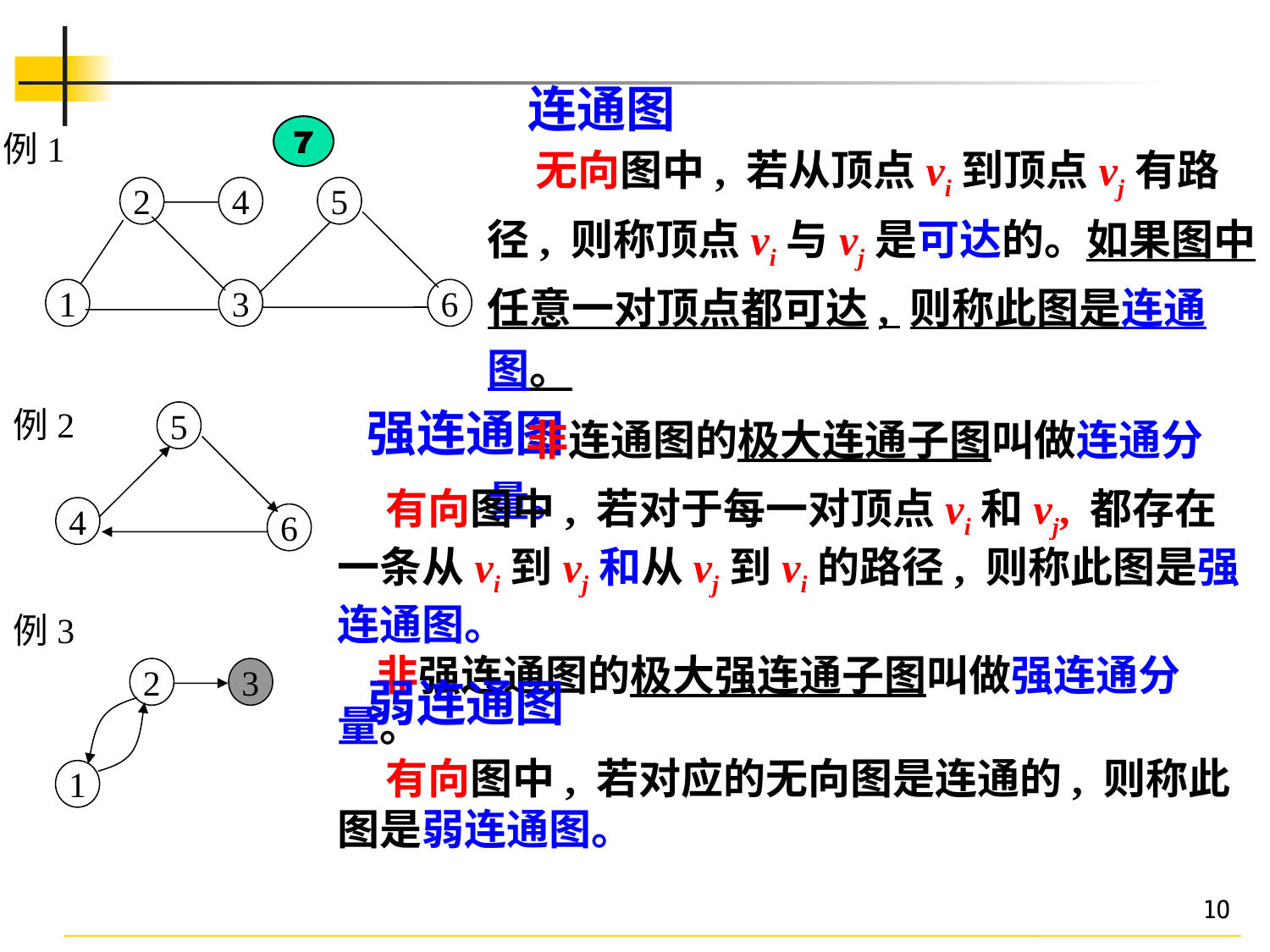

连通图
7
例1
2
4
5

1
3
6

    无向图中, 若从顶点vi到顶点vj有路径, 则称顶点vi与vj是可达的。如果图中任意一对顶点都可达, 则称此图是连通图。
   非连通图的极大连通子图叫做连通分量。
例2
5

4
6

强连通图
    有向图中, 若对于每一对顶点vi和vj, 都存在一条从vi到vj和从vj到vi的路径, 则称此图是强连通图。
   非强连通图的极大强连通子图叫做强连通分量。
例3
2
3

1
弱连通图
    有向图中, 若对应的无向图是连通的, 则称此图是弱连通图。
10